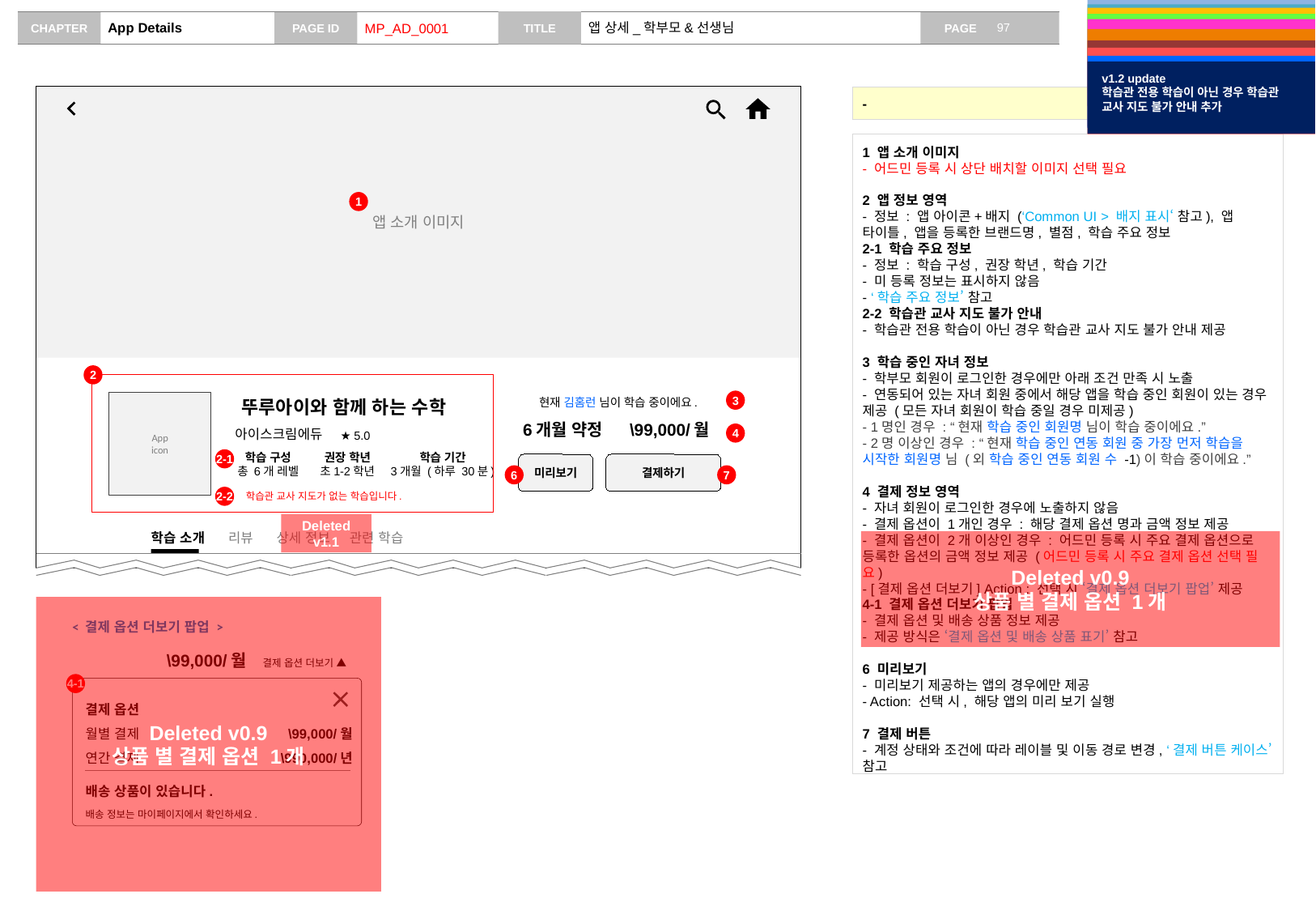

v0.2 update
화면 구성 수정
v0.3 update
앱 주요 정보 수정
v0.4 update
구독 버튼 케이스 로그아웃상태  추가, 버튼 레이블 구독하기->결제하기, 공부할래요 -> 조르기
조르기 안내 팝업 추가
교재 정보 추가
# App Details
MP_AD_0001
앱 상세_학부모&선생님
v0.5 update
구독 옵션 -> 결제 옵션으로 레이블 변경
현재 ~ 님이 구독 중이에요 -> 현재 ~ 님이 학습 중이에요 로 변경
v0.7 update
앱 상세 화면 수정
계정 별 페이지 구분

v0.8 update
배송 상품 정보 문구 수정
학습 주요 정보 미등록 시 정의 추가
v0.9 update
결제 불가 팝업 추가
상품 별 결제 옵션 1개 정책 반영

v1.0 update
결제 옵션 명 노출 정의 추가

v1.1 update
상세 정보 탭 삭제

v1.2 update
학습관 전용 학습이 아닌 경우 학습관 교사 지도 불가 안내 추가

앱 소개 이미지

-

1 앱 소개 이미지
- 어드민 등록 시 상단 배치할 이미지 선택 필요
2 앱 정보 영역
- 정보 : 앱 아이콘+배지 (‘Common UI > 배지 표시‘ 참고), 앱 타이틀, 앱을 등록한 브랜드명, 별점, 학습 주요 정보
2-1 학습 주요 정보
- 정보 : 학습 구성, 권장 학년, 학습 기간
- 미 등록 정보는 표시하지 않음
- ‘학습 주요 정보’ 참고
2-2 학습관 교사 지도 불가 안내
- 학습관 전용 학습이 아닌 경우 학습관 교사 지도 불가 안내 제공

3 학습 중인 자녀 정보
- 학부모 회원이 로그인한 경우에만 아래 조건 만족 시 노출
- 연동되어 있는 자녀 회원 중에서 해당 앱을 학습 중인 회원이 있는 경우 제공 (모든 자녀 회원이 학습 중일 경우 미제공)
- 1명인 경우 : “현재 학습 중인 회원명 님이 학습 중이에요.”
- 2명 이상인 경우 : “현재 학습 중인 연동 회원 중 가장 먼저 학습을 시작한 회원명 님 (외 학습 중인 연동 회원 수 -1)이 학습 중이에요.”

4 결제 정보 영역
- 자녀 회원이 로그인한 경우에 노출하지 않음
- 결제 옵션이 1개인 경우 : 해당 결제 옵션 명과 금액 정보 제공
- 결제 옵션이 2개 이상인 경우 : 어드민 등록 시 주요 결제 옵션으로 등록한 옵션의 금액 정보 제공 (어드민 등록 시 주요 결제 옵션 선택 필요)
- [결제 옵션 더보기] Action : 선택 시 ‘결제 옵션 더보기 팝업’ 제공
4-1 결제 옵션 더보기 팝업
- 결제 옵션 및 배송 상품 정보 제공
- 제공 방식은 ‘결제 옵션 및 배송 상품 표기’ 참고

6 미리보기
- 미리보기 제공하는 앱의 경우에만 제공
- Action: 선택 시, 해당 앱의 미리 보기 실행

7 결제 버튼
- 계정 상태와 조건에 따라 레이블 및 이동 경로 변경, ‘결제 버튼 케이스’ 참고
1
2

3
App
icon
뚜루아이와 함께 하는 수학
현재 김홈런 님이 학습 중이에요.
6개월 약정     \99,000/월
4
아이스크림에듀
★ 5.0
2-1
학습 구성
총 6개 레벨
권장 학년
초1-2학년
학습 기간
3개월 (하루 30분)
미리보기
결제하기
6
7
2-2
학습관 교사 지도가 없는 학습입니다.
Deleted v1.1
학습 소개      리뷰      상세 정보     관련 학습
Deleted v0.9
상품 별 결제 옵션 1개

Deleted v0.9
상품 별 결제 옵션 1개
< 결제 옵션 더보기 팝업 >
\99,000/월     결제 옵션 더보기 ▲
4-1

결제 옵션
월별 결제
연간 결제
\99,000/월
\990,000/년
배송 상품이 있습니다.
배송 정보는 마이페이지에서 확인하세요.